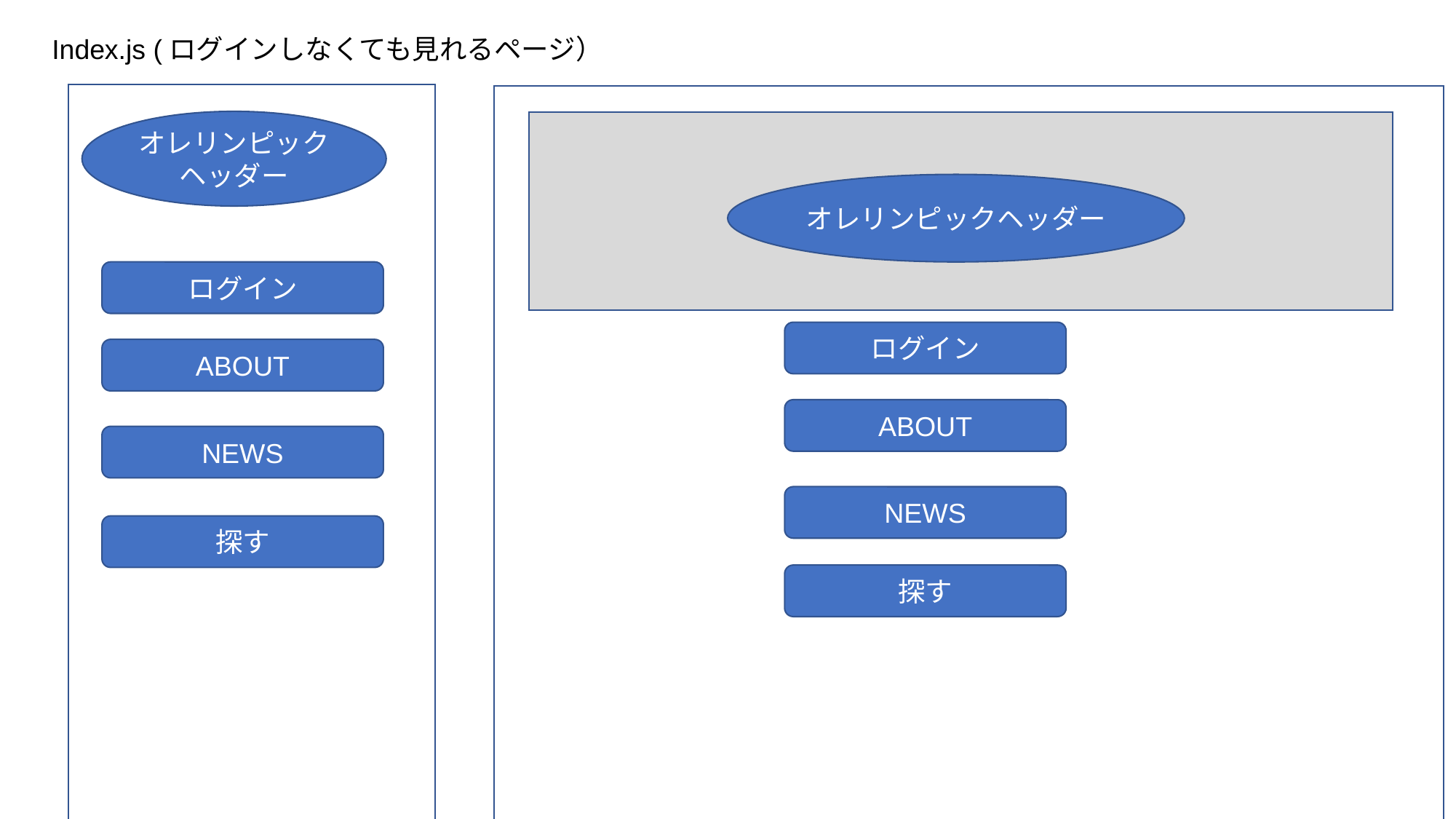

Index.js (ログインしなくても見れるページ）

オレリンピックヘッダー

オレリンピックヘッダー
ログイン
ログイン
ABOUT
ABOUT
NEWS
NEWS
探す
探す

競技名
競技名
競技名